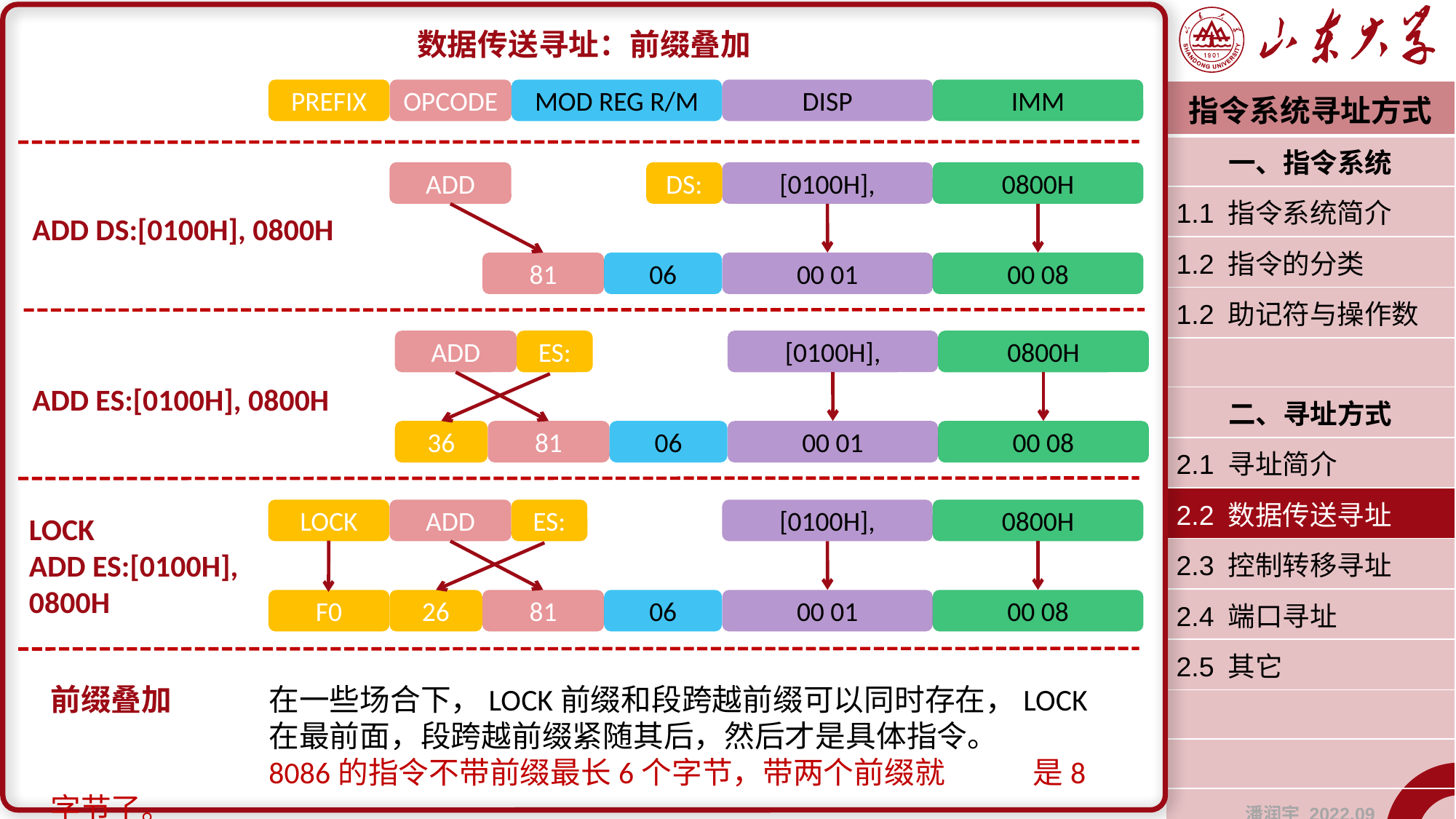

数据传送寻址：前缀叠加

前缀叠加	在一些场合下，LOCK前缀和段跨越前缀可以同时存在，LOCK		在最前面，段跨越前缀紧随其后，然后才是具体指令。
		8086的指令不带前缀最长6个字节，带两个前缀就	是8字节了。
PREFIX
OPCODE
MOD REG R/M
DISP
IMM
| 指令系统寻址方式 |
| --- |
| 一、指令系统 |
| 1.1 指令系统简介 |
| 1.2 指令的分类 |
| 1.2 助记符与操作数 |
|  |
| 二、寻址方式 |
| 2.1 寻址简介 |
| 2.2 数据传送寻址 |
| 2.3 控制转移寻址 |
| 2.4 端口寻址 |
| 2.5 其它 |
|  |
|  |
| 潘润宇 2022.09 |
ADD
DS:
[0100H],
0800H
ADD DS:[0100H], 0800H
81
06
00 01
00 08
ADD
ES:
[0100H],
0800H
ADD ES:[0100H], 0800H
36
81
06
00 01
00 08
LOCK
ADD
ES:
[0100H],
0800H
LOCK
ADD ES:[0100H],
0800H
F0
26
81
06
00 01
00 08